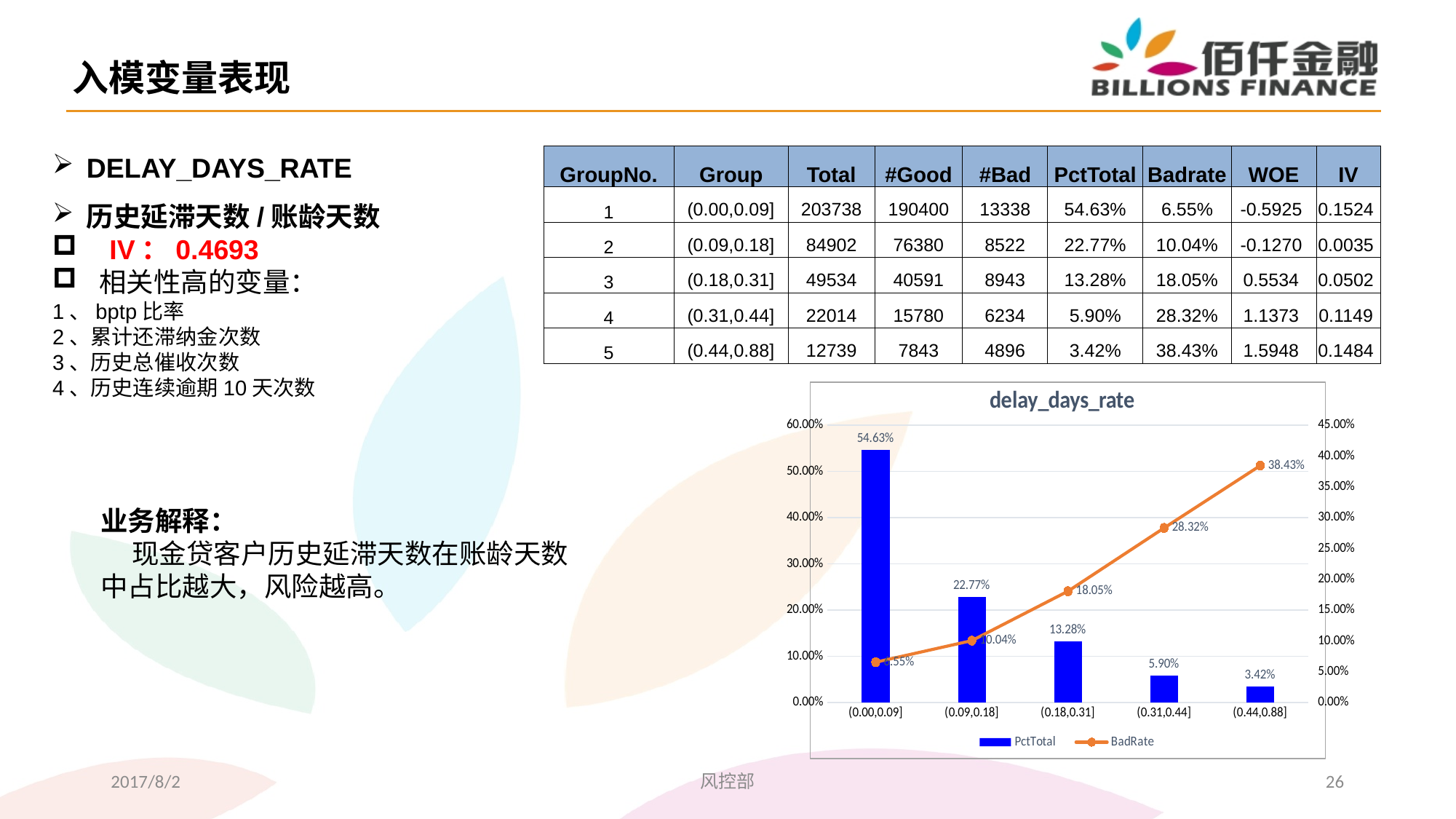

入模变量表现
DELAY_DAYS_RATE
历史延滞天数/账龄天数
   IV：0.4693
 相关性高的变量：
1、bptp比率
2、累计还滞纳金次数
3、历史总催收次数
4、历史连续逾期10天次数
| GroupNo. | Group | Total | #Good | #Bad | PctTotal | Badrate | WOE | IV |
| --- | --- | --- | --- | --- | --- | --- | --- | --- |
| 1 | (0.00,0.09] | 203738 | 190400 | 13338 | 54.63% | 6.55% | -0.5925 | 0.1524 |
| 2 | (0.09,0.18] | 84902 | 76380 | 8522 | 22.77% | 10.04% | -0.1270 | 0.0035 |
| 3 | (0.18,0.31] | 49534 | 40591 | 8943 | 13.28% | 18.05% | 0.5534 | 0.0502 |
| 4 | (0.31,0.44] | 22014 | 15780 | 6234 | 5.90% | 28.32% | 1.1373 | 0.1149 |
| 5 | (0.44,0.88] | 12739 | 7843 | 4896 | 3.42% | 38.43% | 1.5948 | 0.1484 |

### Chart: delay_days_rate

| Category | PctTotal | BadRate |
|---|---|---|
| (0.00,0.09] | 0.5463213980215967 | 0.06546643237883949 |
| (0.09,0.18] | 0.22766385914669626 | 0.10037454948057761 |
| (0.18,0.31] | 0.1328249228401269 | 0.1805426575685388 |
| (0.31,0.44] | 0.05903031960678631 | 0.2831834287271736 |
| (0.44,0.88] | 0.03415950038479381 | 0.38433158018682784 |
业务解释：
    现金贷客户历史延滞天数在账龄天数中占比越大，风险越高。
2017/8/2
风控部
26